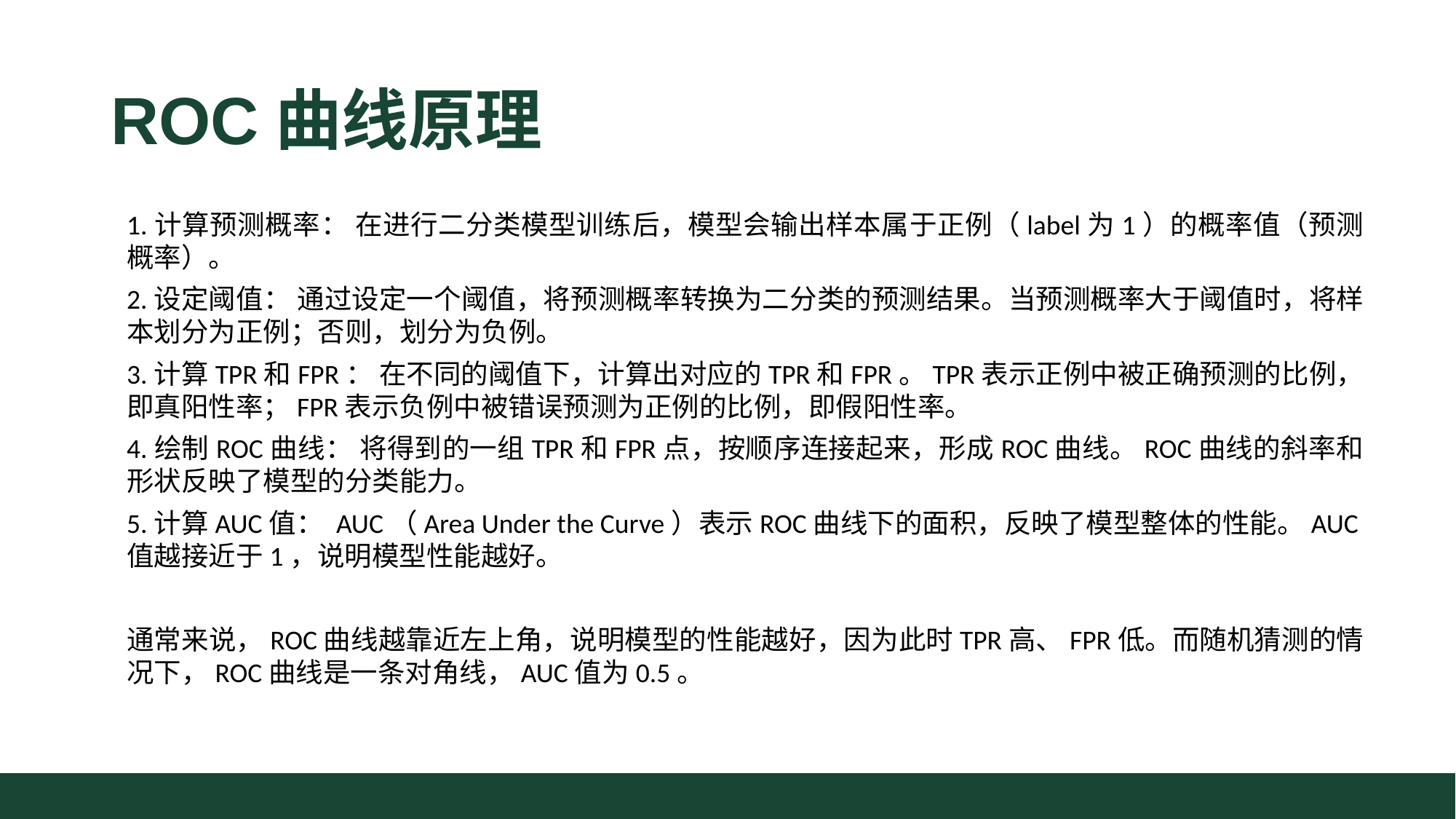

# ROC曲线原理
1.计算预测概率： 在进行二分类模型训练后，模型会输出样本属于正例（label为1）的概率值（预测概率）。
2.设定阈值： 通过设定一个阈值，将预测概率转换为二分类的预测结果。当预测概率大于阈值时，将样本划分为正例；否则，划分为负例。
3.计算TPR和FPR： 在不同的阈值下，计算出对应的TPR和FPR。TPR表示正例中被正确预测的比例，即真阳性率；FPR表示负例中被错误预测为正例的比例，即假阳性率。
4.绘制ROC曲线： 将得到的一组TPR和FPR点，按顺序连接起来，形成ROC曲线。ROC曲线的斜率和形状反映了模型的分类能力。
5.计算AUC值： AUC（Area Under the Curve）表示ROC曲线下的面积，反映了模型整体的性能。AUC值越接近于1，说明模型性能越好。

通常来说，ROC曲线越靠近左上角，说明模型的性能越好，因为此时TPR高、FPR低。而随机猜测的情况下，ROC曲线是一条对角线，AUC值为0.5。